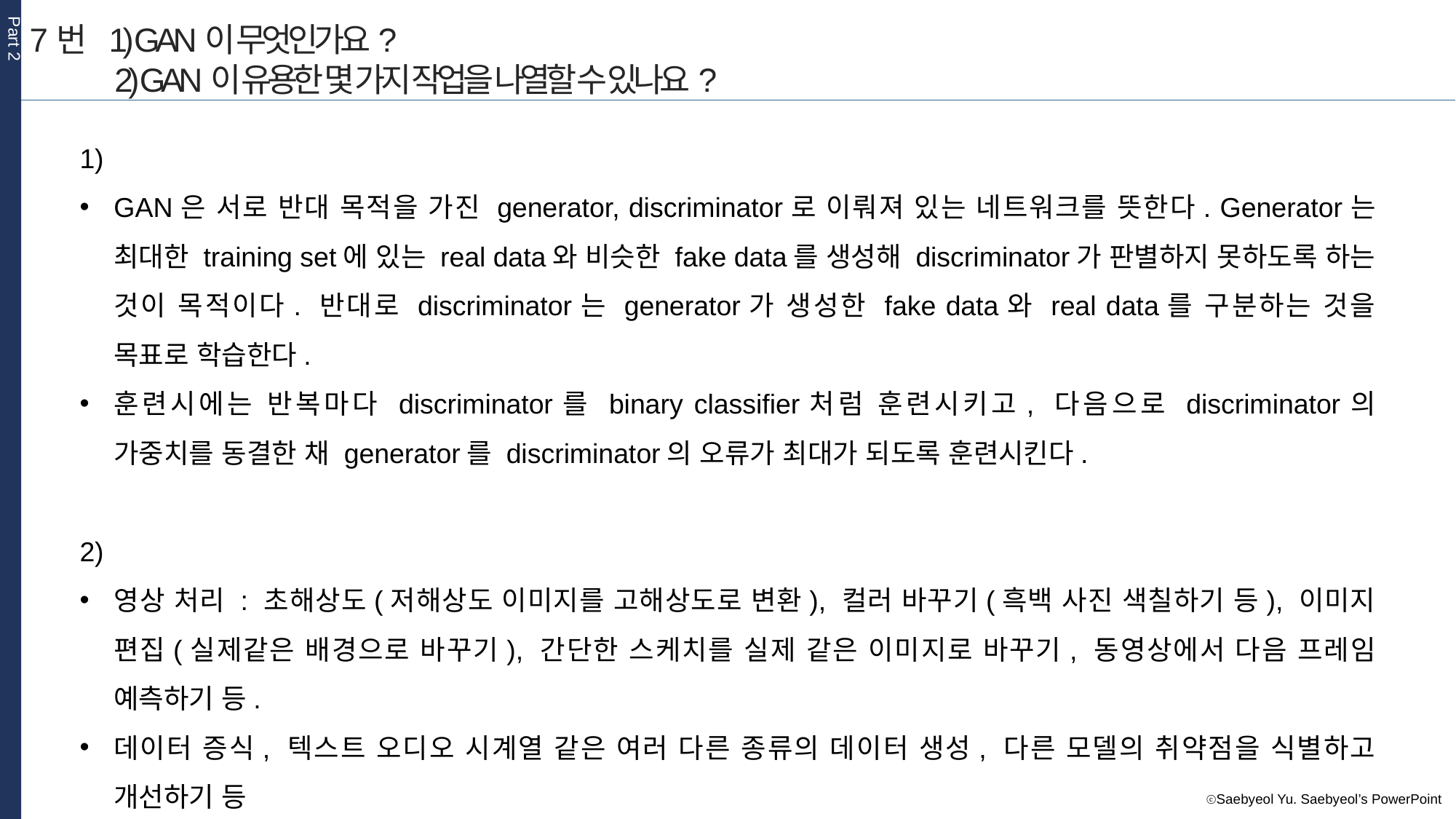

Part 2
7번   1) GAN이 무엇인가요?
                 2) GAN이 유용한 몇 가지 작업을 나열할 수 있나요?
1)
GAN은 서로 반대 목적을 가진 generator, discriminator로 이뤄져 있는 네트워크를 뜻한다. Generator는 최대한 training set에 있는 real data와 비슷한 fake data를 생성해 discriminator가 판별하지 못하도록 하는 것이 목적이다. 반대로 discriminator는 generator가 생성한 fake data와 real data를 구분하는 것을 목표로 학습한다.
훈련시에는 반복마다 discriminator를 binary classifier처럼 훈련시키고, 다음으로 discriminator의 가중치를 동결한 채 generator를 discriminator의 오류가 최대가 되도록 훈련시킨다.

2)
영상 처리 : 초해상도(저해상도 이미지를 고해상도로 변환), 컬러 바꾸기(흑백 사진 색칠하기 등), 이미지 편집(실제같은 배경으로 바꾸기), 간단한 스케치를 실제 같은 이미지로 바꾸기, 동영상에서 다음 프레임 예측하기 등.
데이터 증식, 텍스트 오디오 시계열 같은 여러 다른 종류의 데이터 생성, 다른 모델의 취약점을 식별하고 개선하기 등